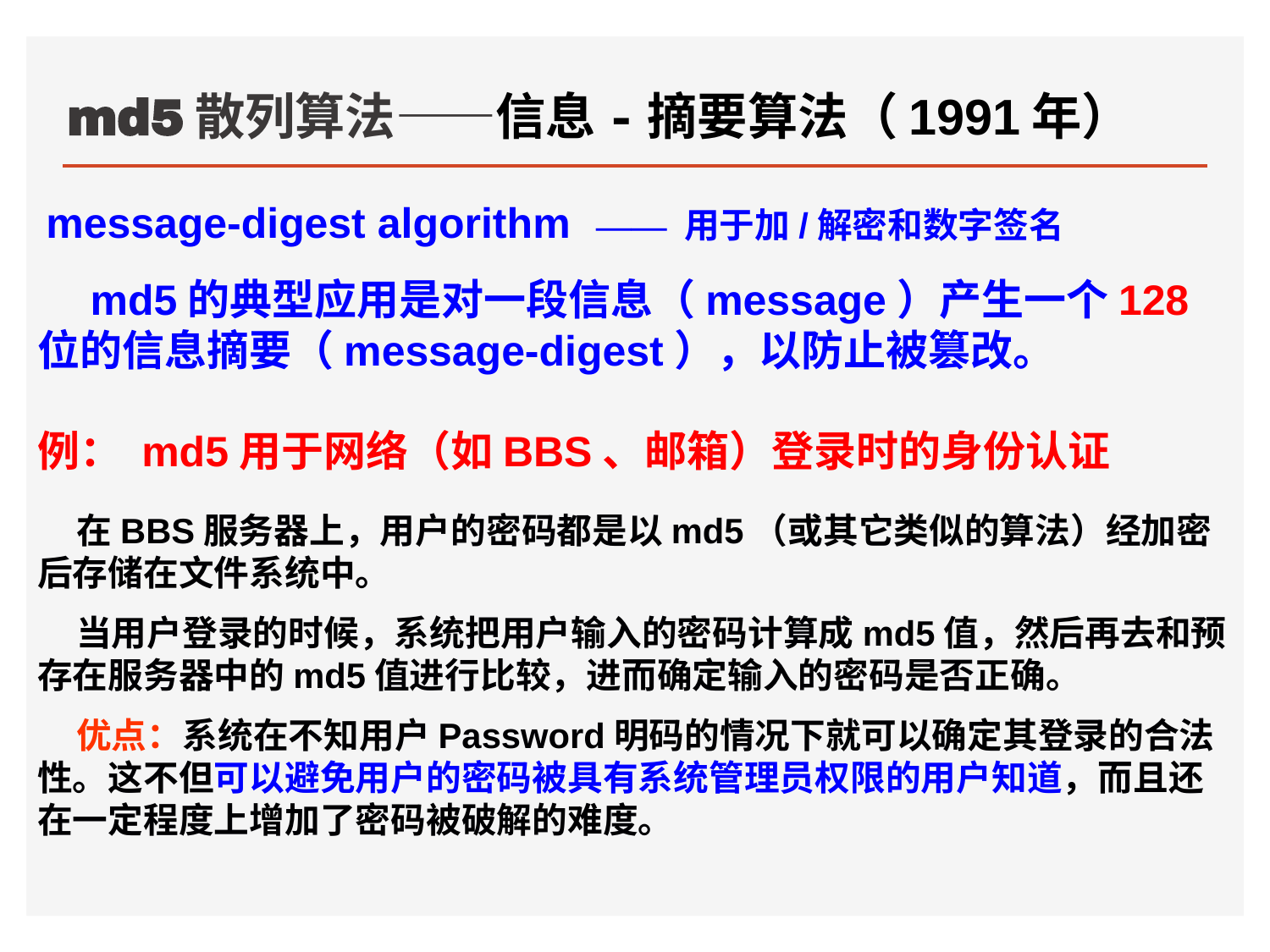

# md5散列算法——信息-摘要算法（1991年）
message-digest algorithm —— 用于加/解密和数字签名
md5的典型应用是对一段信息（message）产生一个128位的信息摘要（message-digest），以防止被篡改。
例： md5用于网络（如BBS、邮箱）登录时的身份认证
在BBS服务器上，用户的密码都是以md5（或其它类似的算法）经加密后存储在文件系统中。
当用户登录的时候，系统把用户输入的密码计算成md5值，然后再去和预存在服务器中的md5值进行比较，进而确定输入的密码是否正确。
优点：系统在不知用户Password明码的情况下就可以确定其登录的合法性。这不但可以避免用户的密码被具有系统管理员权限的用户知道，而且还在一定程度上增加了密码被破解的难度。